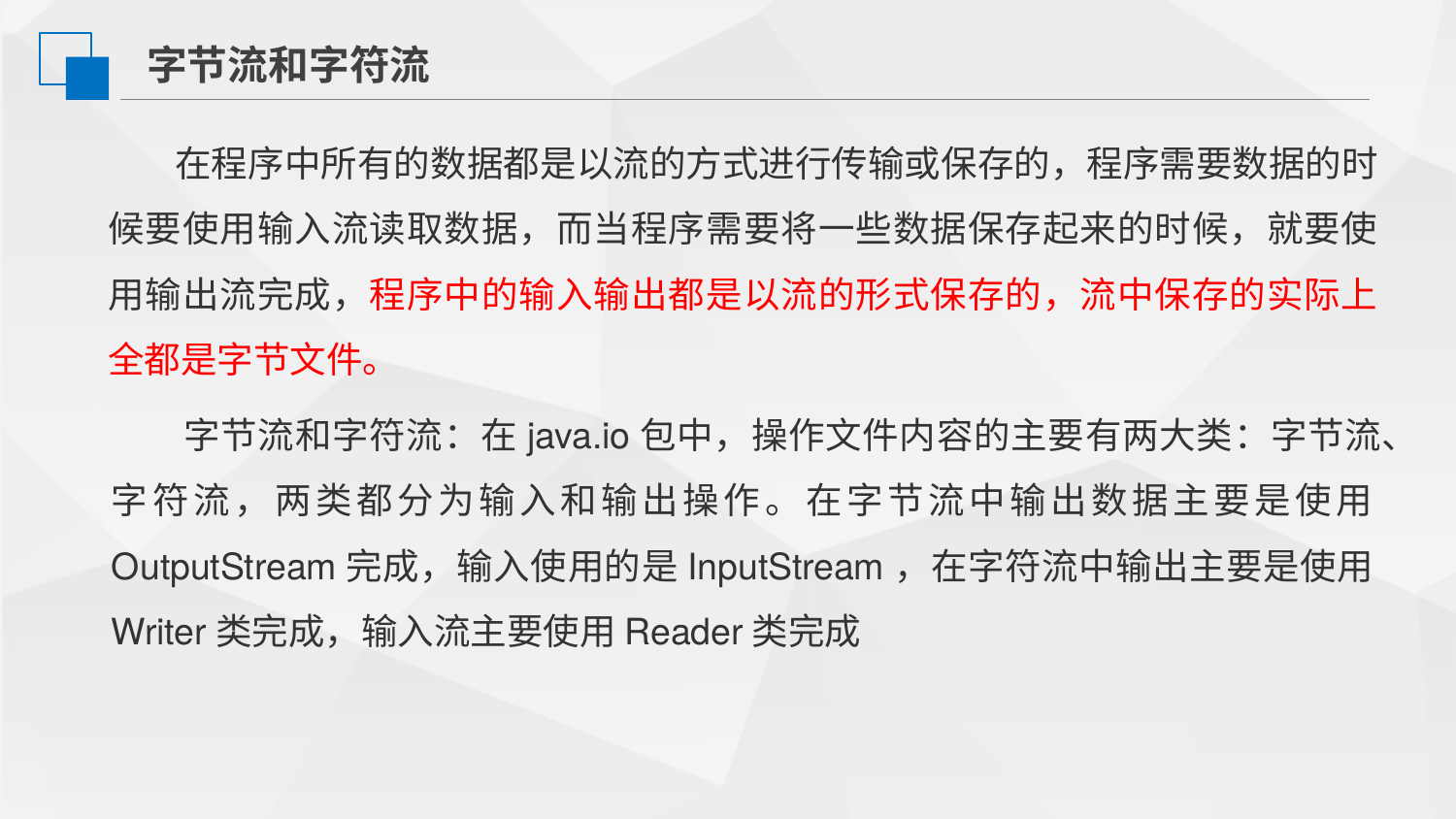

字节流和字符流
       在程序中所有的数据都是以流的方式进行传输或保存的，程序需要数据的时候要使用输入流读取数据，而当程序需要将一些数据保存起来的时候，就要使用输出流完成，程序中的输入输出都是以流的形式保存的，流中保存的实际上全都是字节文件。
       字节流和字符流：在java.io包中，操作文件内容的主要有两大类：字节流、字符流，两类都分为输入和输出操作。在字节流中输出数据主要是使用OutputStream完成，输入使用的是InputStream，在字符流中输出主要是使用Writer类完成，输入流主要使用Reader类完成